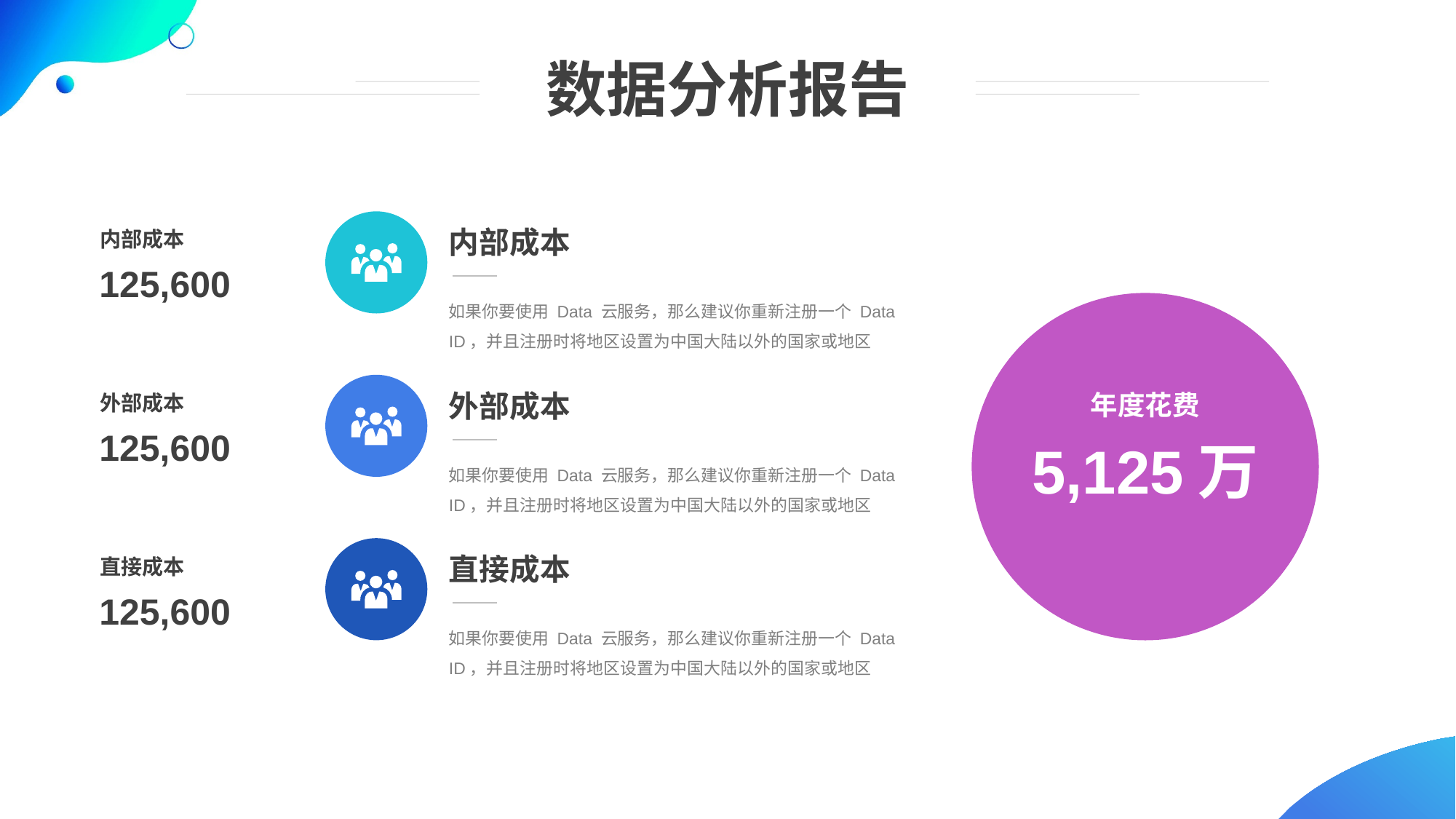

数据分析报告

内部成本
内部成本

125,600

如果你要使用 Data 云服务，那么建议你重新注册一个 Data ID，并且注册时将地区设置为中国大陆以外的国家或地区

外部成本
年度花费
外部成本

125,600
5,125万

如果你要使用 Data 云服务，那么建议你重新注册一个 Data ID，并且注册时将地区设置为中国大陆以外的国家或地区

直接成本
直接成本

125,600

如果你要使用 Data 云服务，那么建议你重新注册一个 Data ID，并且注册时将地区设置为中国大陆以外的国家或地区